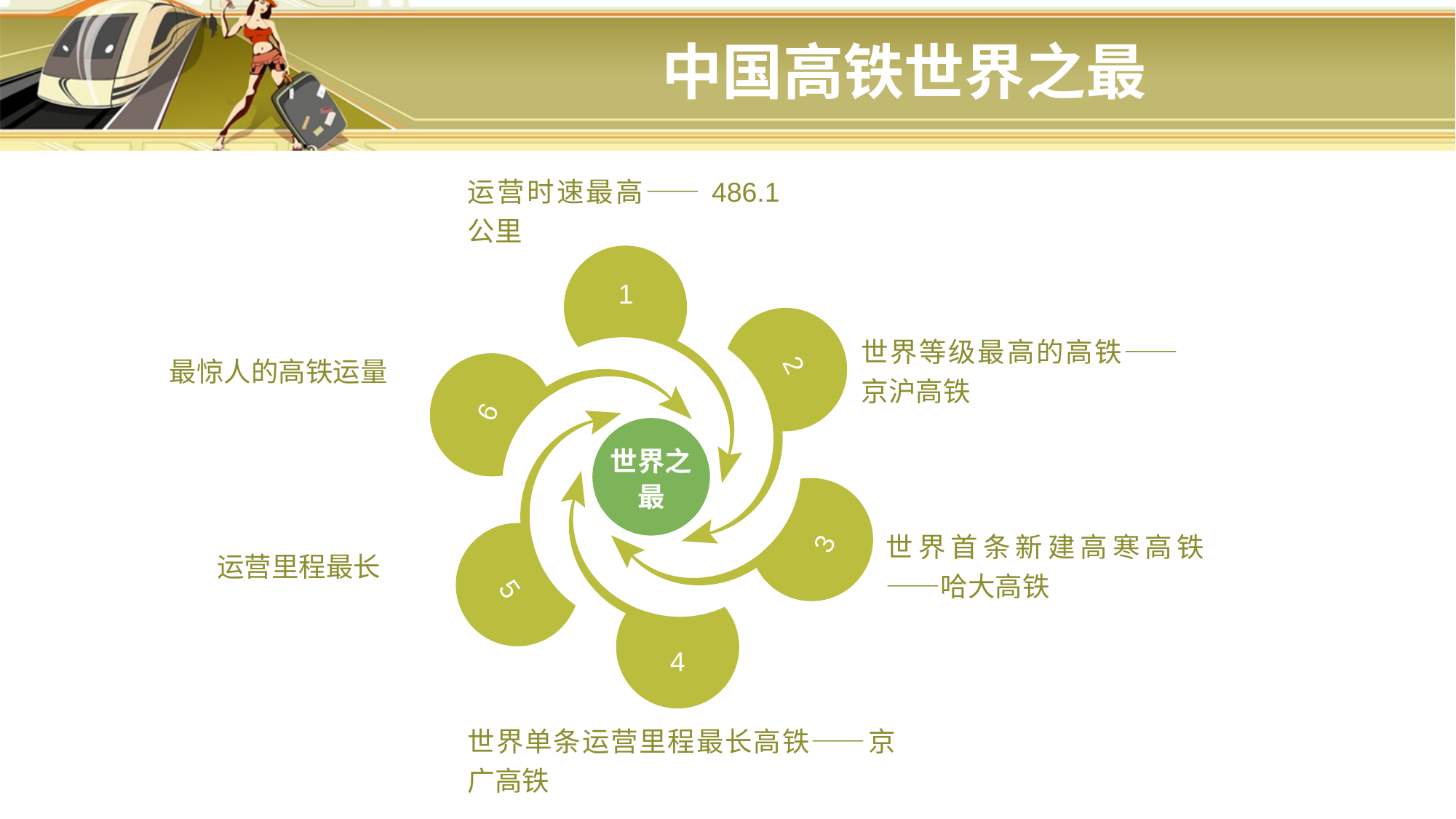

中国高铁世界之最
运营时速最高——486.1公里

1

2
世界等级最高的高铁——京沪高铁
最惊人的高铁运量
6

世界之最

3
世界首条新建高寒高铁——哈大高铁
运营里程最长
5
4
世界单条运营里程最长高铁——京广高铁